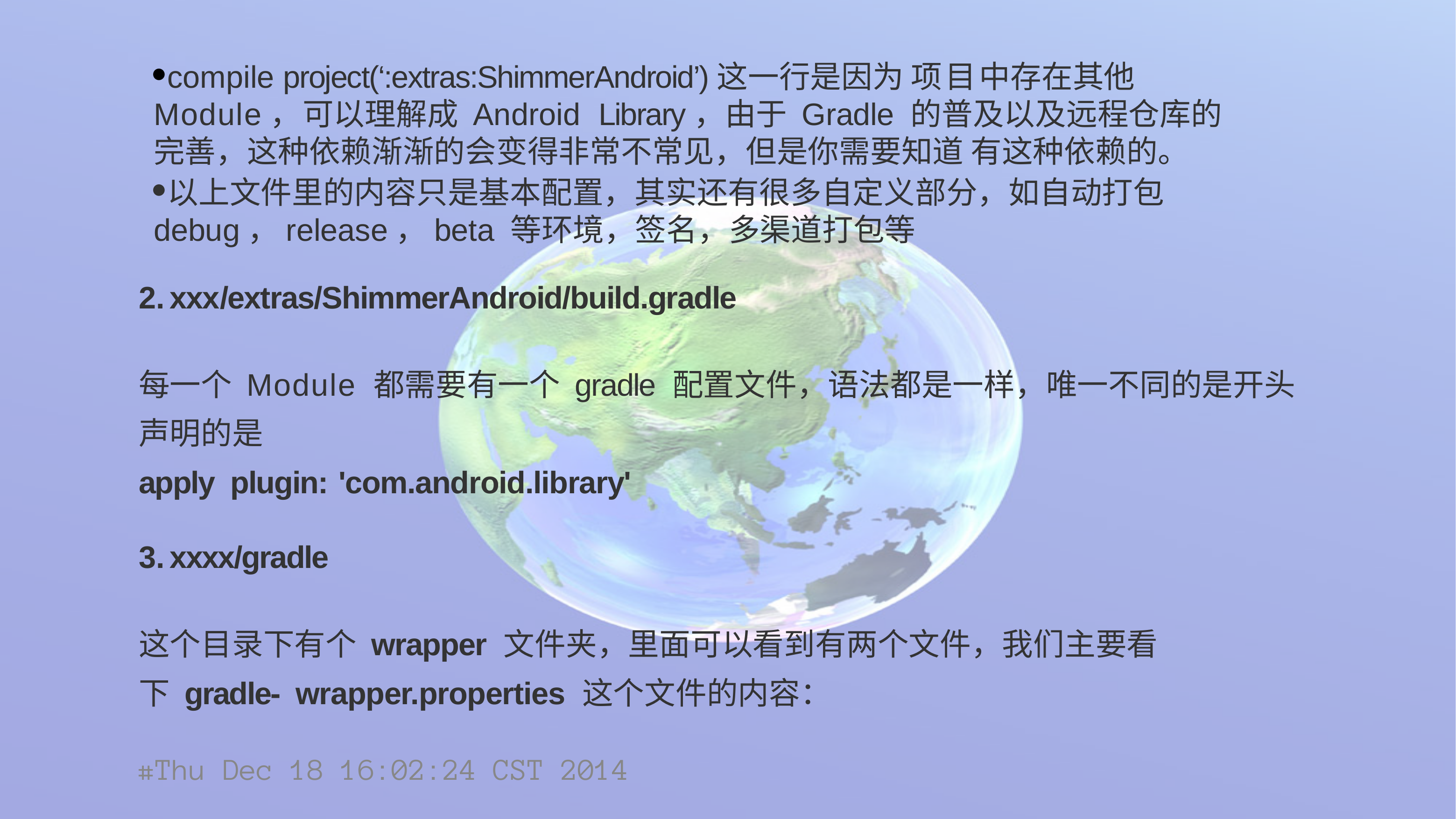

compile project(‘:extras:ShimmerAndroid’)这一行是因为 项目中存在其他 Module，可以理解成 Android  Library，由于 Gradle 的普及以及远程仓库的完善，这种依赖渐渐的会变得非常不常见，但是你需要知道 有这种依赖的。
以上文件里的内容只是基本配置，其实还有很多自定义部分，如自动打包 debug，release，beta 等环境，签名，多渠道打包等
xxx/extras/ShimmerAndroid/build.gradle

每一个 Module 都需要有一个 gradle 配置文件，语法都是一样，唯一不同的是开头声明的是
apply  plugin: 'com.android.library'

xxxx/gradle

这个目录下有个 wrapper 文件夹，里面可以看到有两个文件，我们主要看下 gradle-  wrapper.properties 这个文件的内容：

#Thu Dec 18 16:02:24 CST 2014